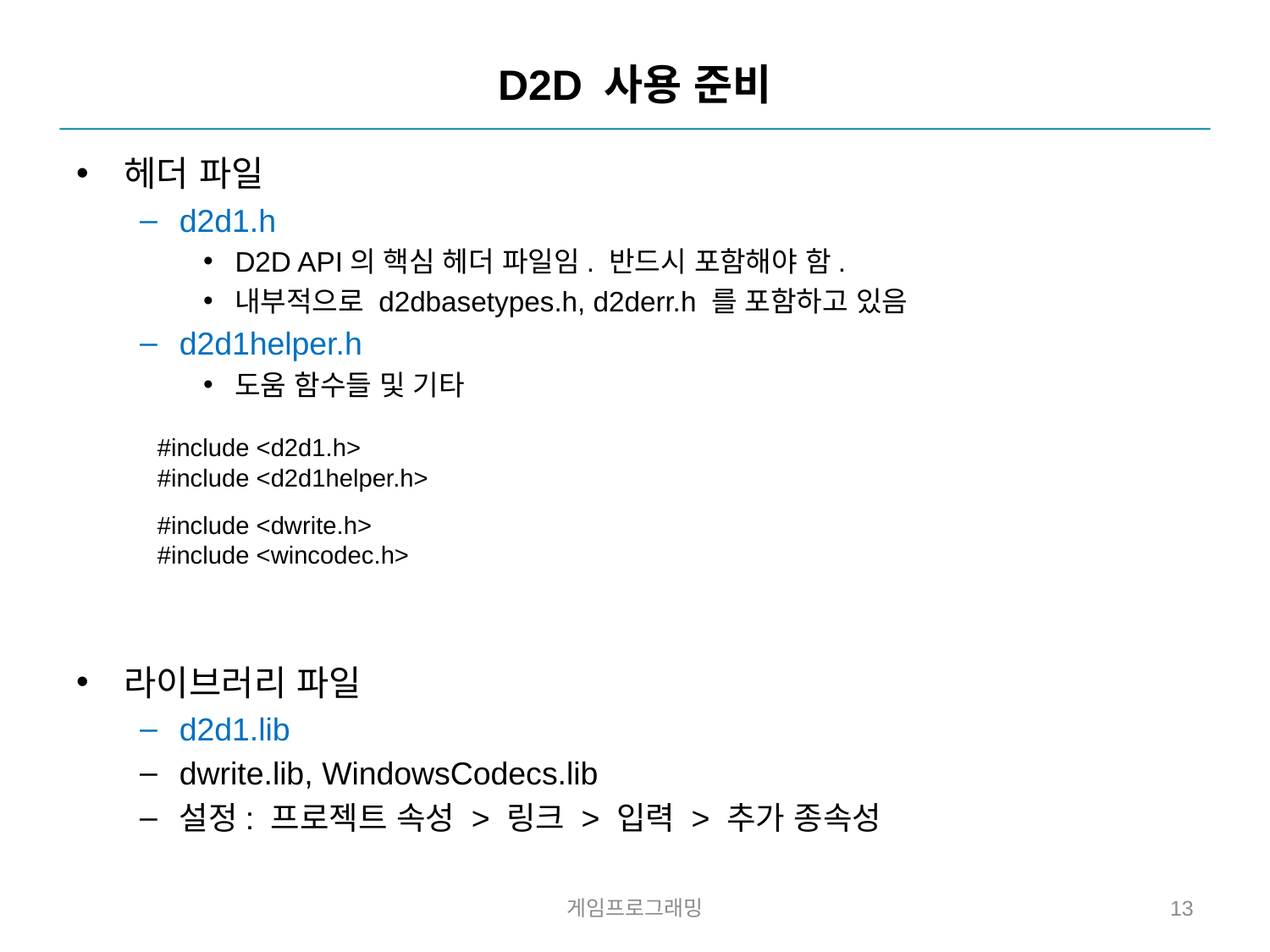

# D2D 사용 준비
헤더 파일
d2d1.h
D2D API의 핵심 헤더 파일임. 반드시 포함해야 함.
내부적으로 d2dbasetypes.h, d2derr.h 를 포함하고 있음
d2d1helper.h
도움 함수들 및 기타

라이브러리 파일
d2d1.lib
dwrite.lib, WindowsCodecs.lib
설정: 프로젝트 속성 > 링크 > 입력 > 추가 종속성

#include <d2d1.h>
#include <d2d1helper.h>
#include <dwrite.h>
#include <wincodec.h>
게임프로그래밍
13